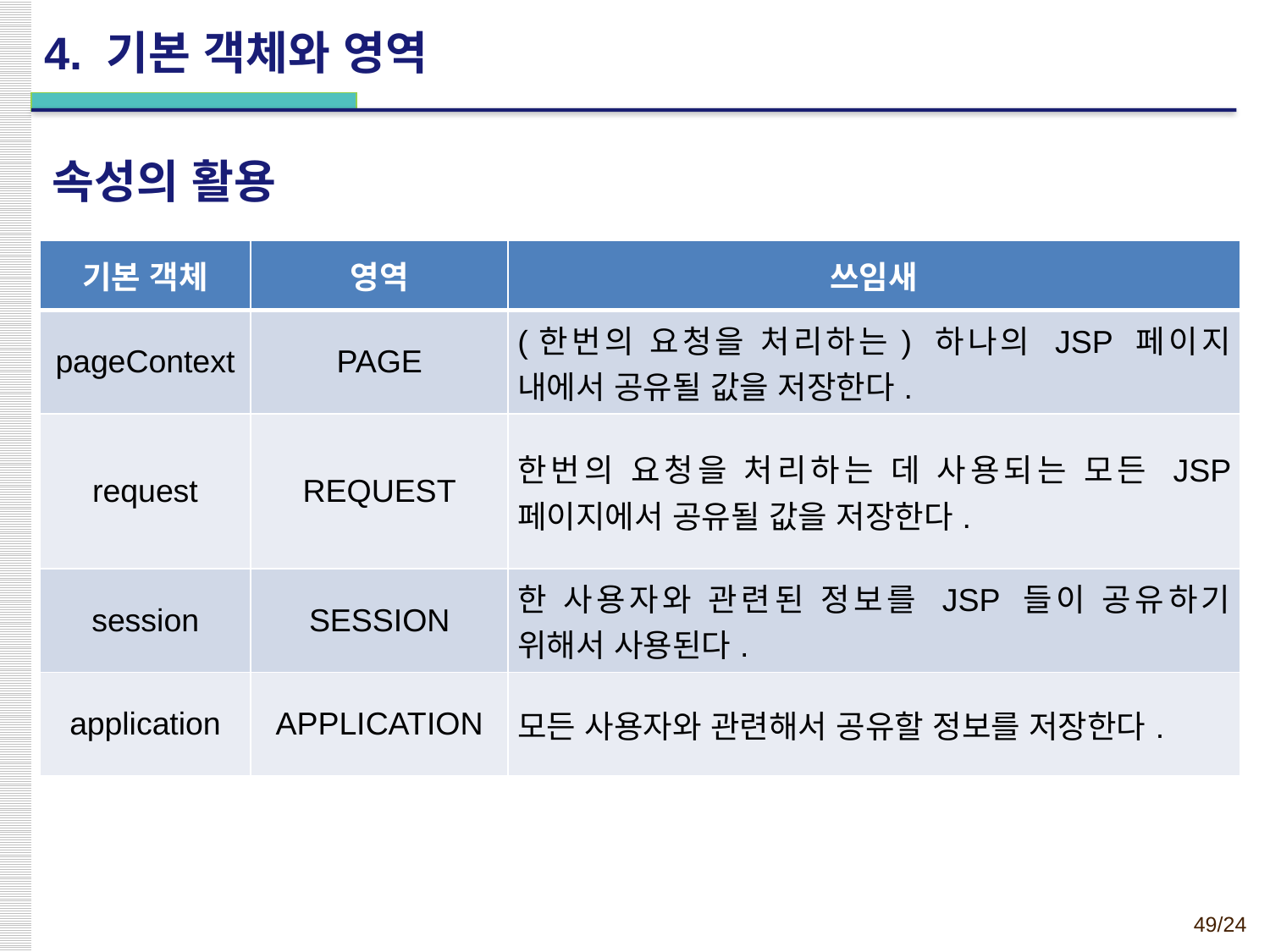

# 4. 기본 객체와 영역
속성의 활용
| 기본 객체 | 영역 | 쓰임새 |
| --- | --- | --- |
| pageContext | PAGE | (한번의 요청을 처리하는) 하나의 JSP 페이지 내에서 공유될 값을 저장한다. |
| request | REQUEST | 한번의 요청을 처리하는 데 사용되는 모든 JSP 페이지에서 공유될 값을 저장한다. |
| session | SESSION | 한 사용자와 관련된 정보를 JSP 들이 공유하기 위해서 사용된다. |
| application | APPLICATION | 모든 사용자와 관련해서 공유할 정보를 저장한다. |